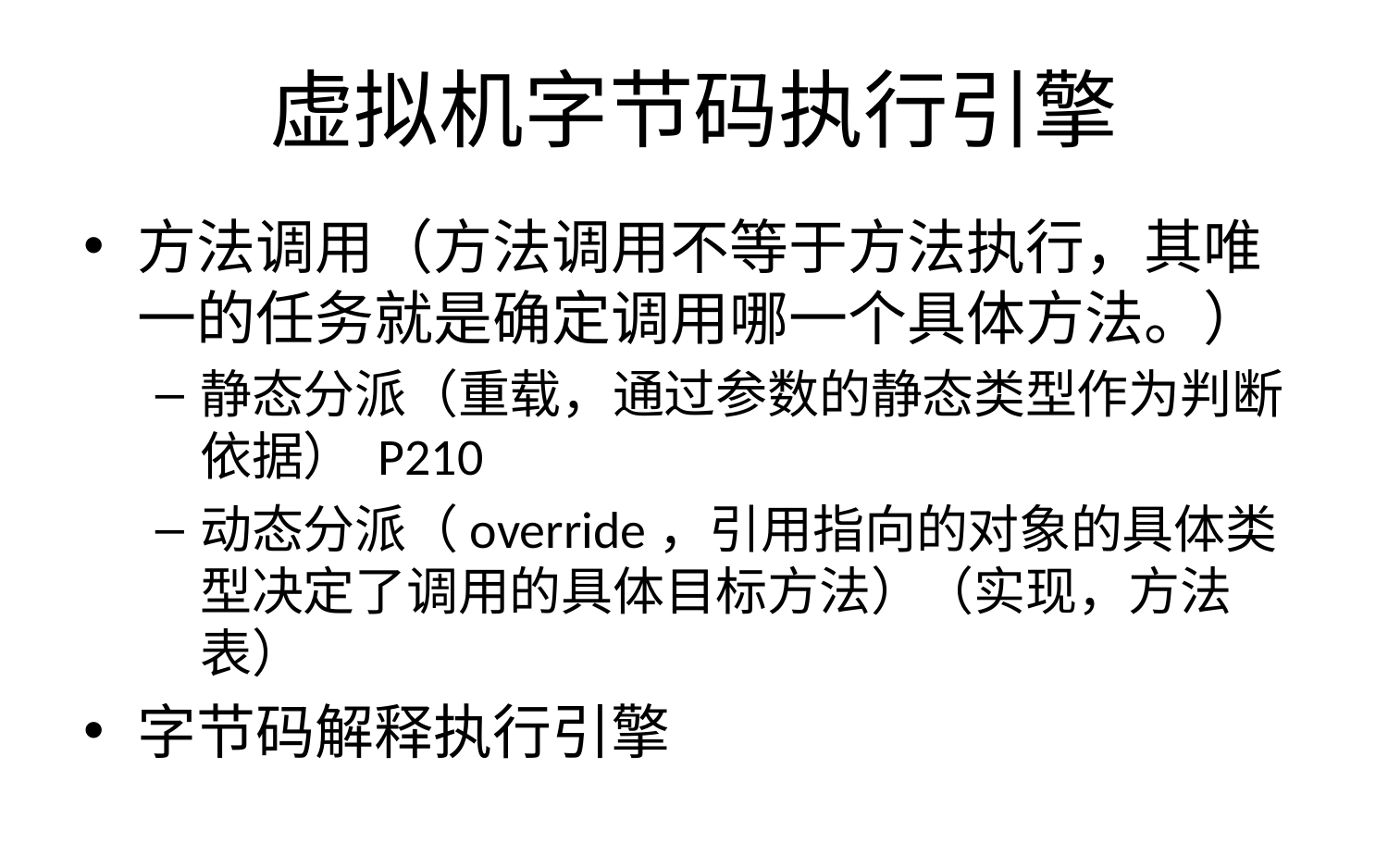

# 虚拟机字节码执行引擎
方法调用（方法调用不等于方法执行，其唯一的任务就是确定调用哪一个具体方法。）
静态分派（重载，通过参数的静态类型作为判断依据） P210
动态分派（override，引用指向的对象的具体类型决定了调用的具体目标方法）（实现，方法表）
字节码解释执行引擎